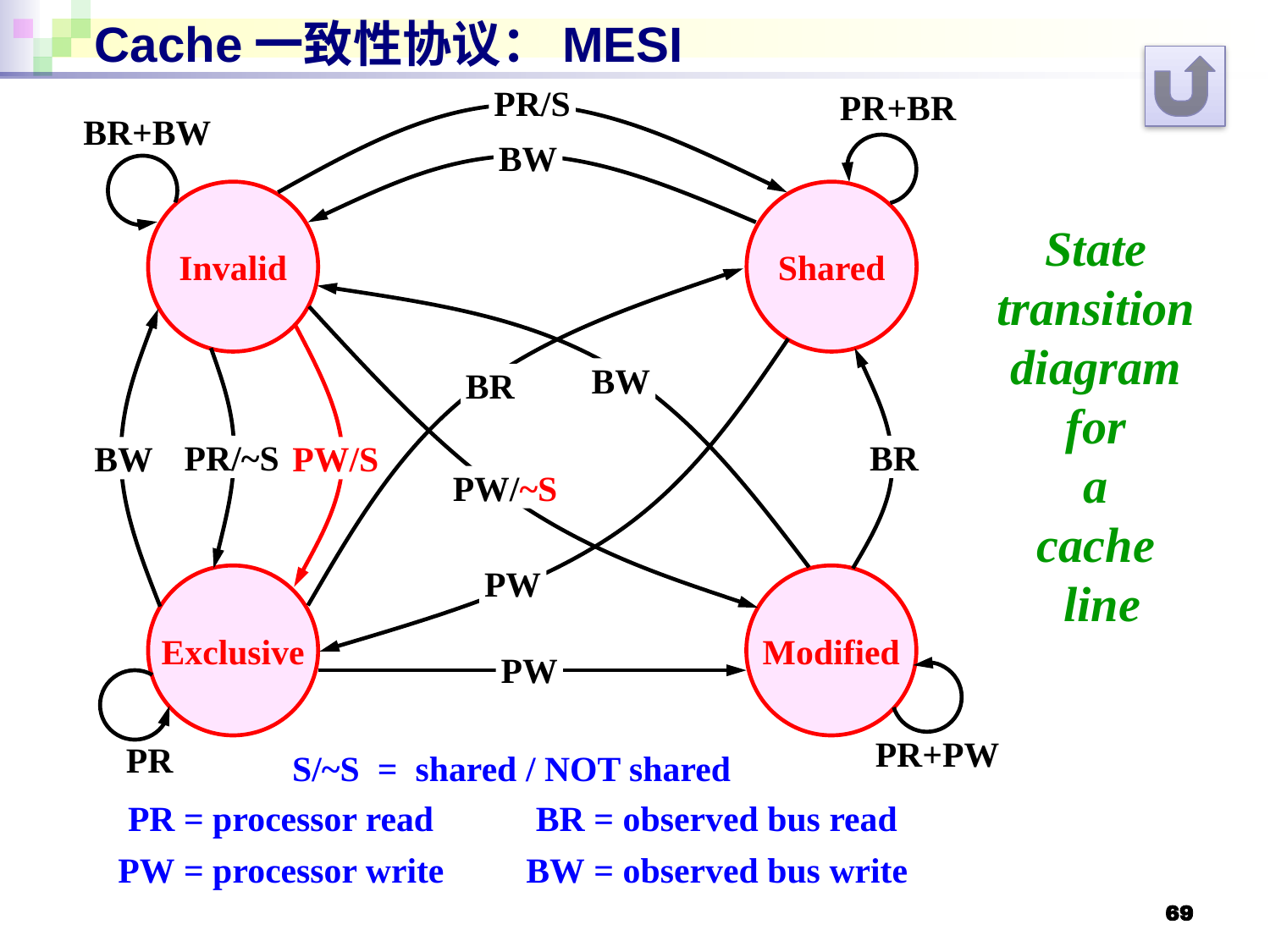

# Cache一致性协议：MESI

PR/S
PR+BR

BR+BW

BW

Invalid
Shared
State
transition
diagram
for
a
cache
line

BW
BR
BR
PR/~S
BW
PW/S
PW/~S
PW
Exclusive
Modified
PW

PR+PW
PR
S/~S  =  shared / NOT shared
| PR | = processor read | BR | = observed bus read |
| --- | --- | --- | --- |
| PW | = processor write | BW | = observed bus write |
69